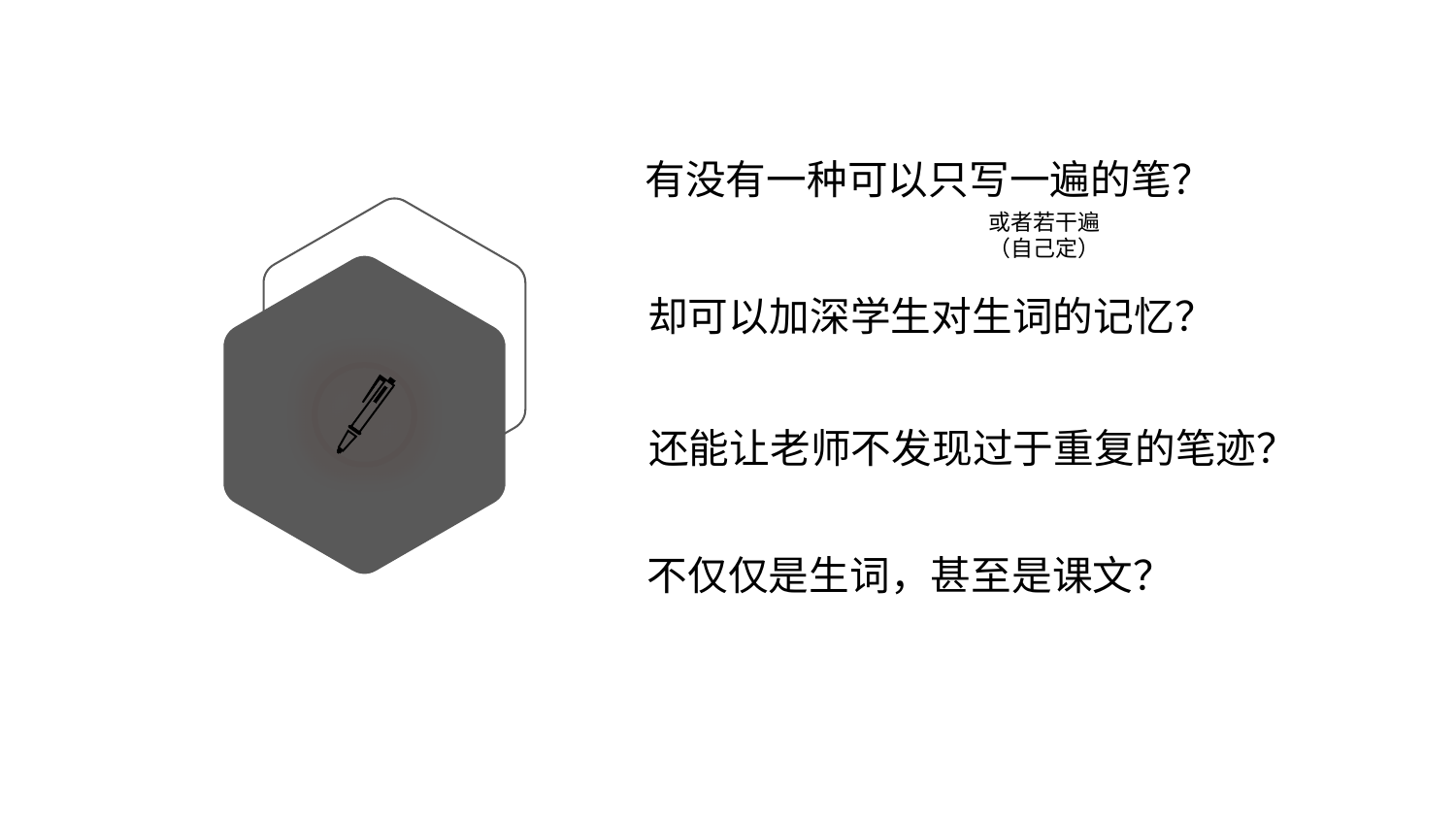

有没有一种可以只写一遍的笔？

或者若干遍（自己定）

却可以加深学生对生词的记忆？

还能让老师不发现过于重复的笔迹？
不仅仅是生词，甚至是课文？